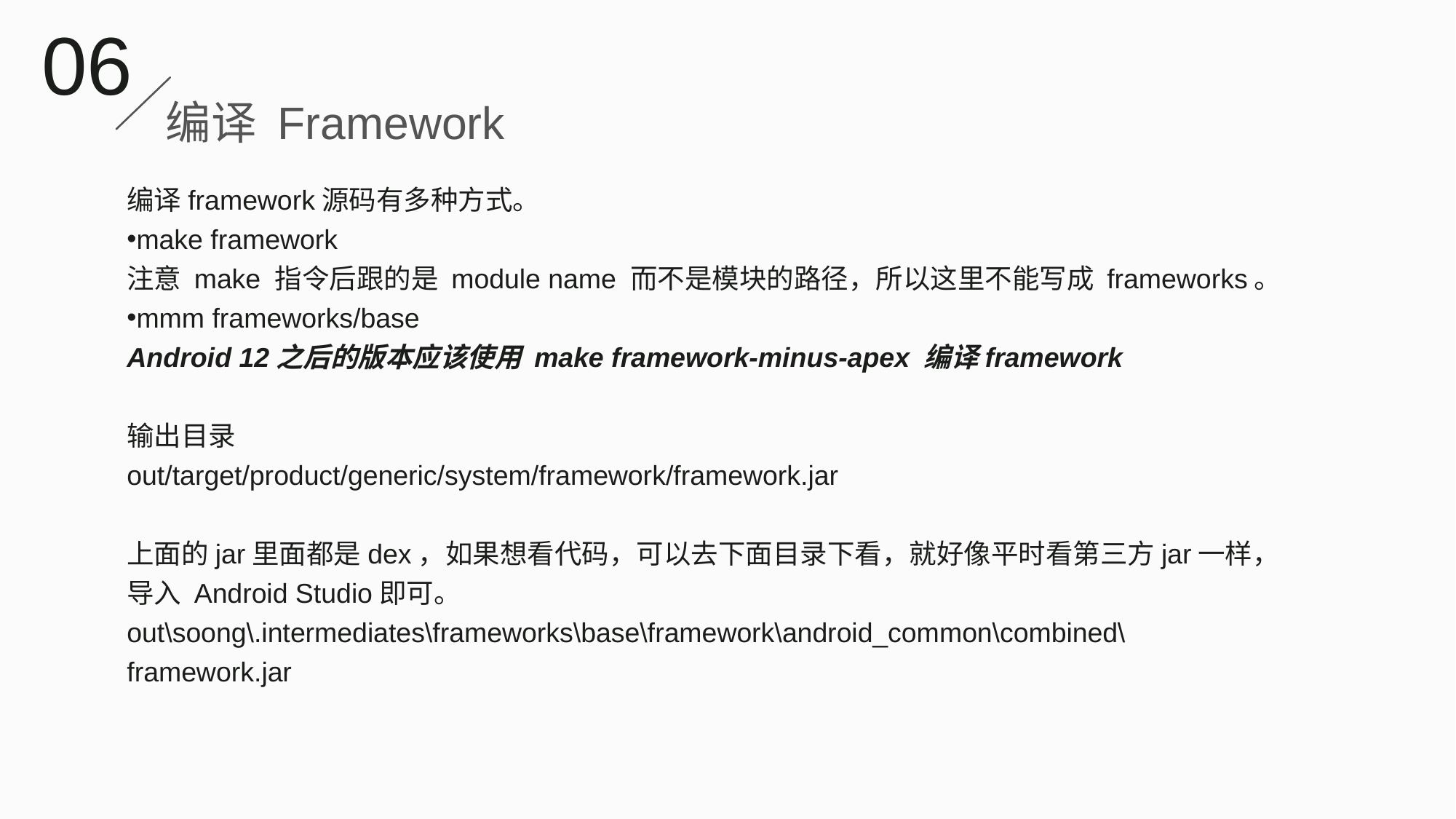

06
编译 Framework
编译framework源码有多种方式。
make framework
注意 make 指令后跟的是 module name 而不是模块的路径，所以这里不能写成 frameworks。
mmm frameworks/base
Android 12之后的版本应该使用 make framework-minus-apex 编译framework

输出目录
out/target/product/generic/system/framework/framework.jar

上面的jar里面都是dex，如果想看代码，可以去下面目录下看，就好像平时看第三方jar一样，导入 Android Studio即可。
out\soong\.intermediates\frameworks\base\framework\android_common\combined\framework.jar